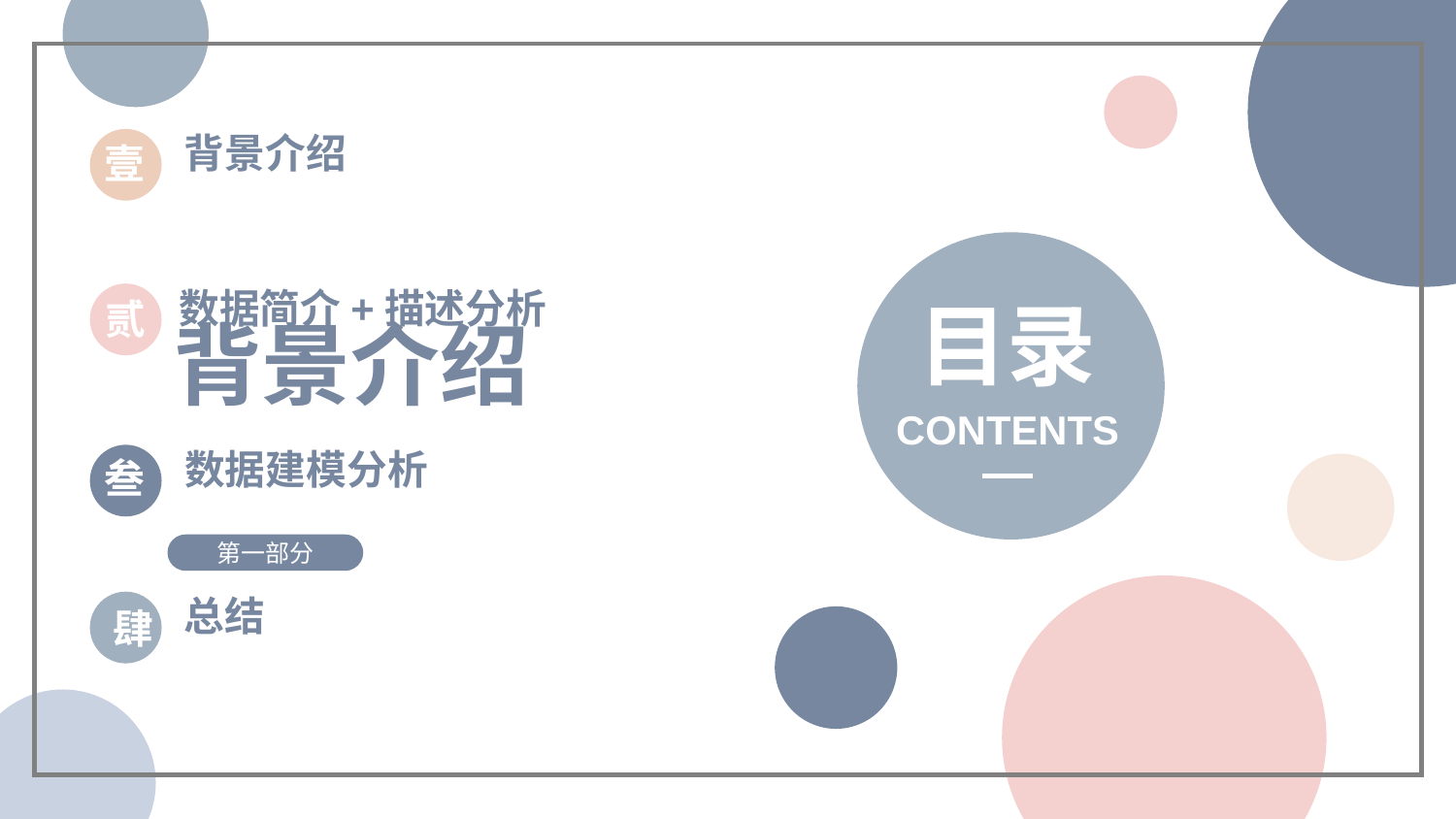

背景介绍

壹

数据简介+描述分析
目录

贰
背景介绍

CONTENTS
数据建模分析

叁

第一部分

总结

肆